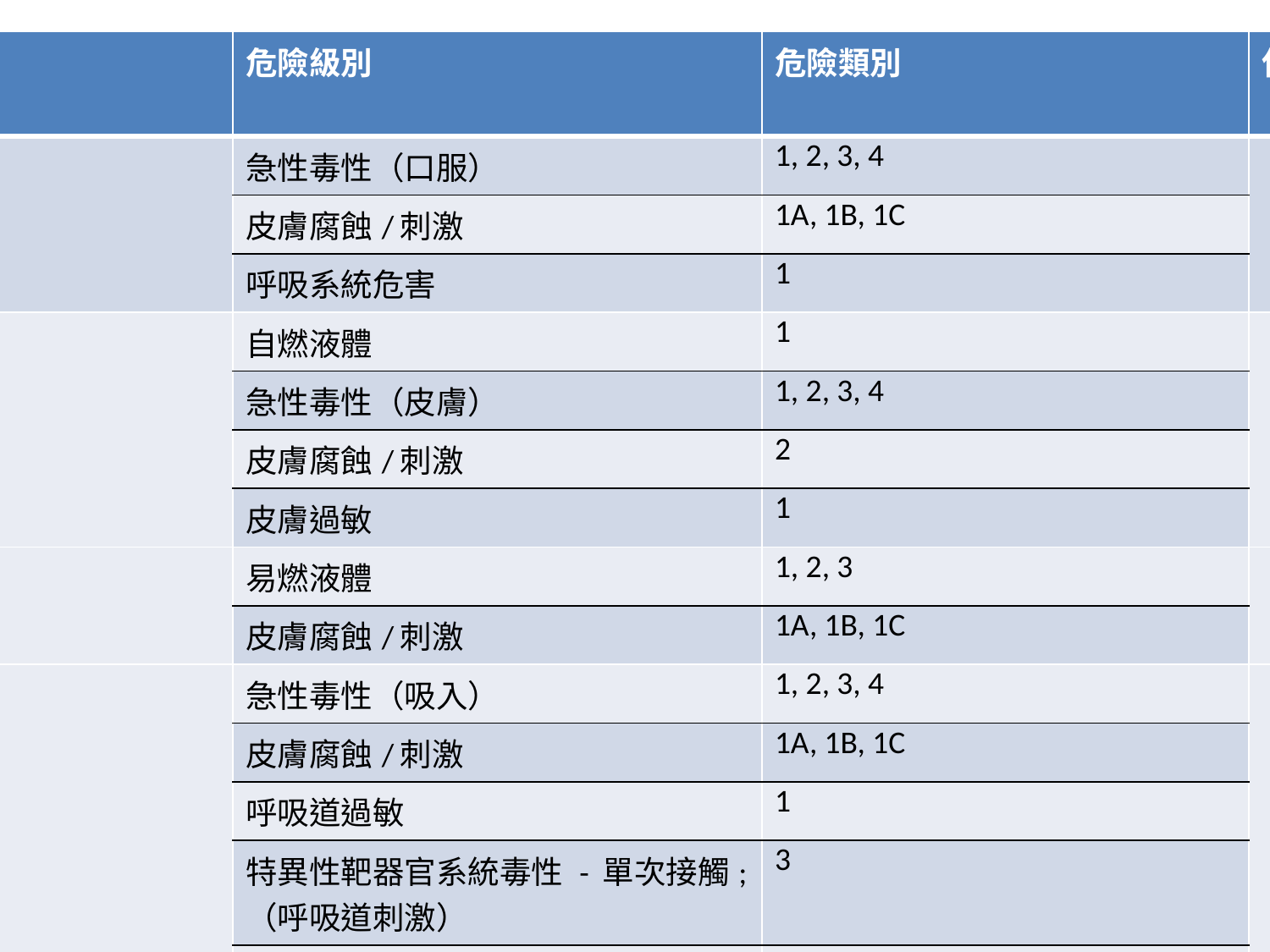

| P - 代碼 | 一般防範說明預防 | 危險級別 | 危險類別 | 使用條件 |
| --- | --- | --- | --- | --- |
| P301 | 如果吞下去了： | 急性毒性（口服） | 1, 2, 3, 4 |  |
|  |  | 皮膚腐蝕/刺激 | 1A, 1B, 1C |  |
|  |  | 呼吸系統危害 | 1 |  |
| P302 | 如果在皮膚上： | 自燃液體 | 1 |  |
|  |  | 急性毒性（皮膚） | 1, 2, 3, 4 |  |
|  |  | 皮膚腐蝕/刺激 | 2 |  |
|  |  | 皮膚過敏 | 1 |  |
| P303 | 如皮膚（或頭髮）： | 易燃液體 | 1, 2, 3 |  |
|  |  | 皮膚腐蝕/刺激 | 1A, 1B, 1C |  |
| P304 | 如果吸入： | 急性毒性（吸入） | 1, 2, 3, 4 |  |
|  |  | 皮膚腐蝕/刺激 | 1A, 1B, 1C |  |
|  |  | 呼吸道過敏 | 1 |  |
|  |  | 特異性靶器官系統毒性 - 單次接觸;（呼吸道刺激） | 3 |  |
|  |  | 特異性靶器官系統毒性 - 單次接觸;（麻醉） | 3 |  |
| P305 | 如進入眼睛： | 皮膚腐蝕/刺激 | 1A, 1B, 1C |  |
|  |  | 嚴重眼損傷/眼刺激 | 1, 2 |  |
| P306 | 如濺到衣服上： | 氧化性液體 | 1 |  |
|  |  | 氧化性固體 | 1 |  |
| P307 | 如接觸到： | 特異性靶器官系統毒性 - 單次暴露 | 1 |  |
| P308 | 如接觸到或有疑慮： | 生殖細胞突變 | 1A, 1B, 2 |  |
|  |  | 致癌性 | 1A, 1B, 2 |  |
|  |  | 生殖毒性 | 1A, 1B, 2 |  |
|  |  | 生殖毒性 | 對影響或通過哺乳 |  |
| P309 | 如接觸到或感覺不適： | 特異性靶器官系統毒性 - 單次暴露 | 2 |  |
| P310 | 特異性靶器官系統毒性 - 單次暴露 | 急性毒性（口服） | 1, 2, 3 |  |
|  |  | 急性毒性（皮膚） | 1, 2 |  |
|  |  | 急性毒性（吸入） | 1, 2 |  |
|  |  | 皮膚腐蝕/刺激 | 1A, 1B, 1C |  |
|  |  | 嚴重眼損傷/眼刺激 | 1 |  |
|  |  | 吸入危險 | 1 |  |
| P311 | 呼叫解毒中心或醫生/醫師求助。 | 急性毒性（吸入） | 3 |  |
|  |  | 呼吸道過敏 | 1 |  |
|  |  | 特異性靶器官系統毒性 - 單次暴露 | 1, 2 |  |
| P312 | 呼叫解毒中心或醫生/醫師，如果感覺不適。 | 急性毒性（口服） | 4 |  |
|  |  | 急性毒性（皮膚） | 3, 4 |  |
|  |  | 急性毒性（吸入） | 4 |  |
|  |  | 特異性靶器官系統毒性 - 單次接觸;（呼吸道的刺激） | 3 |  |
|  |  | 特異性靶器官系統毒性 - 單次接觸;（麻醉） | 3 |  |
| P313 | 求醫/就診。 | 皮膚腐蝕/刺激 | 2, 3 |  |
|  |  | 嚴重眼損傷/眼刺激 | 2 |  |
|  |  | 皮膚過敏 | 1 |  |
|  |  | 生殖細胞突變 | 1A, 1B, 2 |  |
|  |  | 致癌性 | 1A, 1B, 2 |  |
|  |  | 生殖毒性 | 1A, 1B, 2 |  |
|  |  | 生殖毒性 | 對影響或通過哺乳 |  |
| P314 | 求醫/注意如果感覺不適。 | 特異性靶器官系統毒性 - 重複接觸 | 1, 2 |  |
| P315 | 立即求醫/就診。 | 高壓氣體 | 冷凍液化氣體 |  |
| P320 | 緊急具體治療（見本標籤上的）。 | 急性毒性（吸入） | 1, 2 | ....參看附加急救指示。 - 如果需要立即服用解毒藥 |
| P321 | 緊急具體治療（見本標籤上的）。 | 急性毒性（口服） | 1, 2, 3 | ....參看附加急救指示。 - 如果需要立即服用解毒藥 |
|  |  | 急性毒性（吸入） | 3 | ......參看附加急救指示。 - 如需立即採取具體措施。 |
|  |  | 特異性靶器官系統毒性 - 單次暴露 | 1 | ......參看附加急救指示。 - 是否需要立即採取措施。 |
|  |  | 皮膚過敏 | 1 | ......參看附加急救指示。 - 製造商/供應商可能會在適當時指定的清潔劑。 |
|  |  | 皮膚腐蝕/刺激 | 1A, 1B, 1C, 2 |  |
| P322 | 具體措施（見本標籤上的）。 | 急性毒性（皮膚） | 1, 2, 3, 4 | ......參看附加急救指示。 - 如果立即採取措施，例如使用清潔劑建議。 |
| P330 | 漱口。 | 急性毒性（口服） | 1, 2, 3, 4 |  |
|  |  | 皮膚腐蝕/刺激 | 1A, 1B, 1C |  |
| P331 | 不要催吐。 | 皮膚腐蝕/刺激 | 1A, 1B, 1C |  |
|  |  | 吸入危險 | 1 |  |
| P332 | 如果發生皮膚刺激： | 皮膚腐蝕/刺激 | 2 |  |
| P333 | 如果皮膚刺激或皮疹： | 皮膚過敏 | 1 |  |
| P334 | 浸入冷水中/用濕繃帶包紮。 | 自燃液體 | 1 |  |
|  |  | 自燃固體 | 1 |  |
|  |  | 化學物質，與水接觸後產生易燃氣體 | 1, 2 |  |
| P335 | 刷掉皮膚的細小顆粒。 | 自燃固體 | 1 |  |
|  |  | 化學物質，與水接觸後產生易燃氣體 | 1, 2 |  |
| P336 | 凍住的部位解凍溫水。不要摩擦患處。 | 高壓氣體 | 冷凍液化氣體 |  |
| P337 | 如果眼睛刺激持續： | 嚴重眼損傷/眼刺激 | 2 |  |
| P338 | 如果存在的話，容易做摘掉隱形眼鏡。繼續沖洗。 | 皮膚腐蝕/刺激 | 1A, 1B, 1C |  |
|  |  | 嚴重眼損傷/眼刺激 | 1, 2 |  |
| P340 | 將患者轉移到空氣新鮮處，休息，呼吸舒暢的姿勢。 | 急性毒性（吸入） | 1, 2, 3, 4 |  |
|  |  | 皮膚腐蝕/刺激 | 1A, 1B, 1C |  |
|  |  | 特異性靶器官系統毒性 - 單次接觸;（呼吸道刺激） | 3 |  |
|  |  | 特異性靶器官系統毒性 - 單次接觸;（麻醉） | 3 |  |
| P341 | 如呼吸困難，將受害人轉移到空氣新鮮處，休息，呼吸舒暢的姿勢。 | 呼吸道過敏 | 1 |  |
| P342 | 如有呼吸系統症狀： | 呼吸道過敏 | 1 |  |
| P350 | 輕輕地用大量肥皂和水清洗。 | 急性毒性（皮膚） | 1, 2 |  |
| P351 | 小心地用水沖洗幾分鐘。 | 皮膚腐蝕/刺激 | 1A, 1B, 1C |  |
|  |  | 嚴重眼損傷/眼刺激 | 1, 2 |  |
| P352 | 用大量肥皂和水清洗。 | 急性毒性（皮膚） | 3, 4 |  |
|  |  | 皮膚腐蝕/刺激 | 2 |  |
|  |  | 皮膚過敏 | 1 |  |
| P353 | 用水沖洗皮膚/淋浴。 | 易燃液體 | 1, 2, 3 |  |
|  |  | 皮膚腐蝕/刺激 | 1A, 1B, 1C |  |
| P360 | 然後脫掉衣服立即沖洗受污染的衣服和皮膚用大量的水。 | 氧化性液體 | 1 |  |
|  |  | 氧化性固體 | 1 |  |
| P361 | 去除/脫掉所有沾染的衣服。 | 易燃液體 | 1, 2, 3 |  |
|  |  | 急性毒性（皮膚） | 1, 2, 3 |  |
|  |  | 皮膚腐蝕/刺激 | 1A, 1B, 1C |  |
| P362 | 脫下被污染的衣物，再次使用前要洗淨。 | 皮膚腐蝕/刺激 | 2 |  |
| P363 | 重複使用前需清洗被污染的衣服。 | 急性毒性（皮膚） | 1, 2, 3, 4 |  |
|  |  | 皮膚腐蝕/刺激 | 1A, 1B, 1C |  |
|  |  | 皮膚過敏 | 1 |  |
| P370 | 在發生火災時： | 爆炸品 | 類別1.1, 1.2, 1.3, 1.4,1.5 |  |
|  |  | 氧化性氣體 | 1 |  |
|  |  | 易燃液體 | 1, 2, 3 |  |
|  |  | 易燃固體 | 1, 2 |  |
|  |  | 自身反應性化學品 | 類型 A, B, C, D, E, F |  |
|  |  | 自燃液體 | 1 |  |
|  |  | 自燃固體 | 1 |  |
|  |  | 化學物質，與水接觸後產生易燃氣體 | 1, 2, 3 |  |
|  |  | 氧化性液體 | 1, 2, 3 |  |
|  |  | 氧化性固體 | 1, 2, 3 |  |
| P371 | 在發生大火和大量： | 氧化性液體 | 1 |  |
|  |  | 氧化性固體 | 1 |  |
| P372 | 在發生火災時有爆炸危險。 | 爆炸品 | 不穩定爆炸物類別 1.1, 1.2, 1.3, 1.4, 1.5 | - 如果爆炸物是1.4S彈藥及其組件 |
| P373 | 切勿救火，當火燒到爆炸物。 | 爆炸品 | 不穩定爆炸物類別 1.1, 1.2, 1.3, 1.4, 1.5 |  |
| P374 | 撲滅大火從一個合理的距離，一般的預防措施。 | 爆炸品 | 類別 1.4 | - 如果爆炸物是1.4S彈藥及其組件 |
| P375 | 遠程撲滅火災，由於爆炸的危險。 | 自身反應性化學品 | 類型 A, B |  |
|  |  | 氧化性液體 | 1 |  |
|  |  | 氧化性固體 | 1 |  |
| P376 | 停止洩漏，如果安全的話。 | 氧化性氣體 | 1 |  |
| P377 | 漏氣著火：切勿滅火，除非漏氣能夠安全地制止。 | 可燃氣體 | 1, 2 |  |
| P378 | 使用...滅火。 | 易燃液體 | 1, 2, 3 | ......製造商/供應商規定適當的媒介 - 如水可增加危險。 |
|  |  | 易燃固體 | 1, 2 |  |
|  |  | 自身反應性化學品 | 類型A, B, C, D, E, F |  |
|  |  | 自燃液體 | 1 |  |
|  |  | 自燃固體 | 1 |  |
|  |  | 化學物質，與水接觸後產生易燃氣體 | 1, 2, 3 |  |
|  |  | 氧化性液體 | 1, 2, 3 |  |
|  |  | 氧化性固體 | 1, 2, 3 |  |
| P380 | 疏散該地區。 | 爆炸品 | 不穩定爆炸物 |  |
|  |  | 爆炸品 | 類別 1.1, 1.2, 1.3, 1.4, 1.5 |  |
|  |  | 自身反應性化學品 | 類型 A, B |  |
|  |  | 氧化性液體 | 1 |  |
|  |  | 氧化性固體 | 1 |  |
| P381 | 清除所有火源 如果安全的話。 | 可燃氣體 | 1, 2 |  |
| P390 | 吸收溢出物，防止材料損壞。 | 金屬腐蝕物 | 1 |  |
| P391 | 收集溢出物。 | 危害水生環境 - 急性危險 | 1 |  |
|  |  | 危害水生環境 - 慢性危害 | 1, 2 |  |